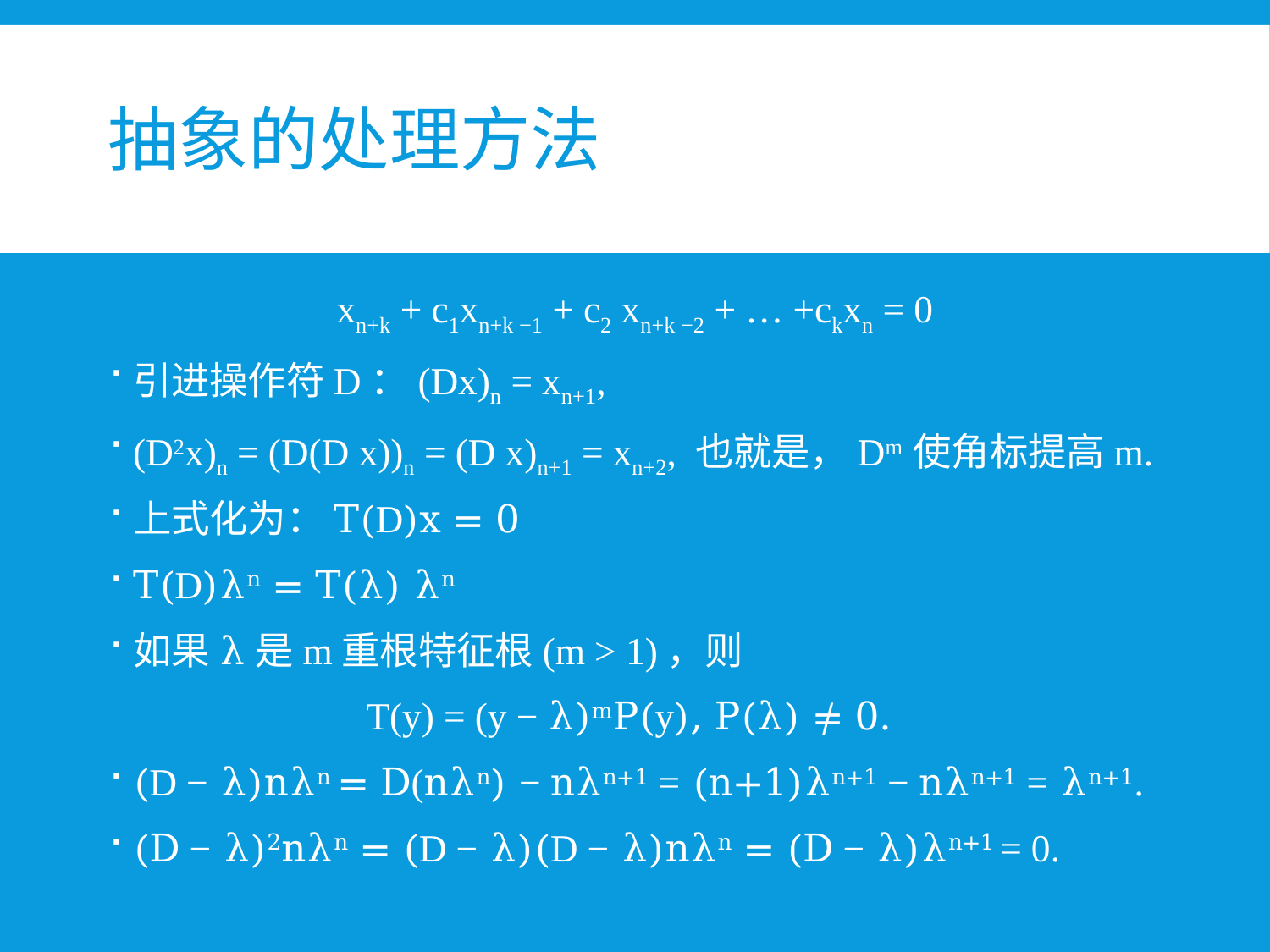

# 抽象的处理方法
xn+k + c1xn+k −1 + c2 xn+k −2 + … +ckxn = 0
引进操作符D：(Dx)n = xn+1,
(D2x)n = (D(D x))n = (D x)n+1 = xn+2, 也就是，Dm 使角标提高m.
上式化为：T(D)x = 0
T(D)λn = T(λ) λn
如果λ是m重根特征根(m > 1)，则
T(y) = (y − λ)mP(y), P(λ) ≠ 0.
(D − λ)nλn = D(nλn) − nλn+1 = (n+1)λn+1 − nλn+1 = λn+1.
(D − λ)2nλn = (D − λ)(D − λ)nλn = (D − λ)λn+1 = 0.